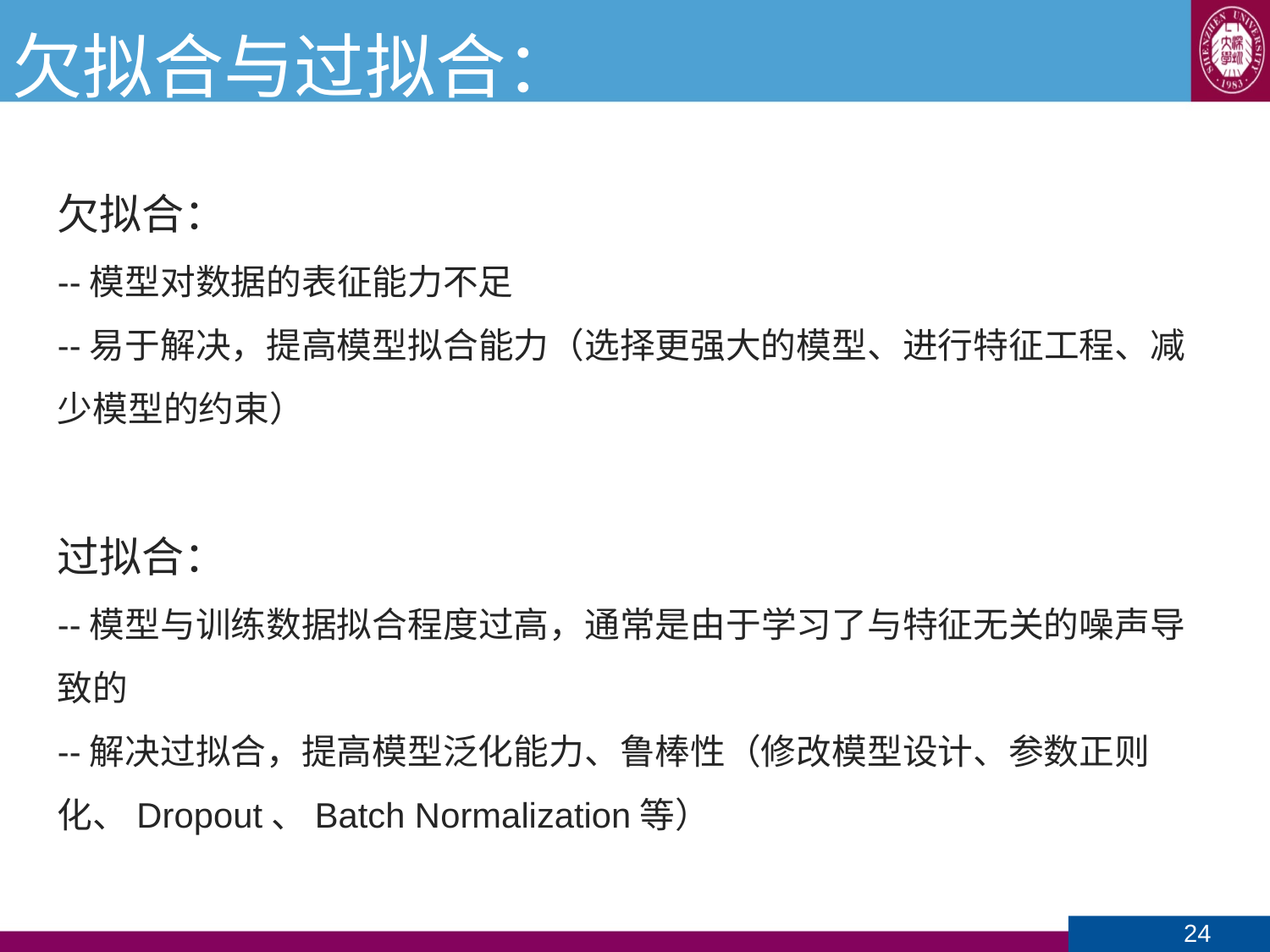

欠拟合与过拟合：
欠拟合：
--模型对数据的表征能力不足
--易于解决，提高模型拟合能力（选择更强大的模型、进行特征工程、减少模型的约束）

过拟合：
--模型与训练数据拟合程度过高，通常是由于学习了与特征无关的噪声导致的
--解决过拟合，提高模型泛化能力、鲁棒性（修改模型设计、参数正则化、Dropout、Batch Normalization等）

24